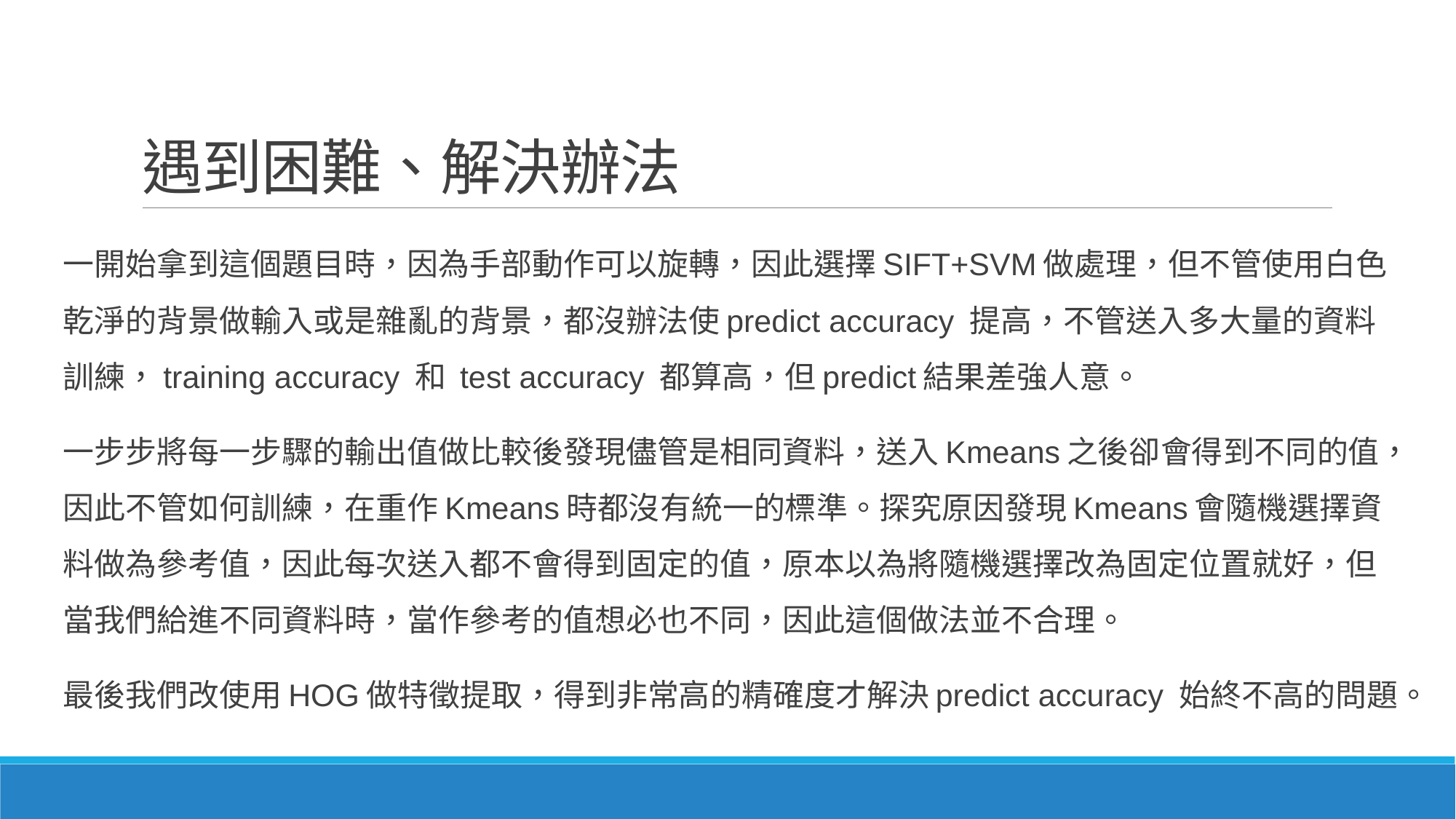

# 遇到困難、解決辦法
一開始拿到這個題目時，因為手部動作可以旋轉，因此選擇SIFT+SVM做處理，但不管使用白色乾淨的背景做輸入或是雜亂的背景，都沒辦法使predict accuracy 提高，不管送入多大量的資料訓練，training accuracy 和 test accuracy 都算高，但predict結果差強人意。
一步步將每一步驟的輸出值做比較後發現儘管是相同資料，送入Kmeans之後卻會得到不同的值，因此不管如何訓練，在重作Kmeans時都沒有統一的標準。探究原因發現Kmeans會隨機選擇資料做為參考值，因此每次送入都不會得到固定的值，原本以為將隨機選擇改為固定位置就好，但當我們給進不同資料時，當作參考的值想必也不同，因此這個做法並不合理。
最後我們改使用HOG做特徵提取，得到非常高的精確度才解決predict accuracy 始終不高的問題。